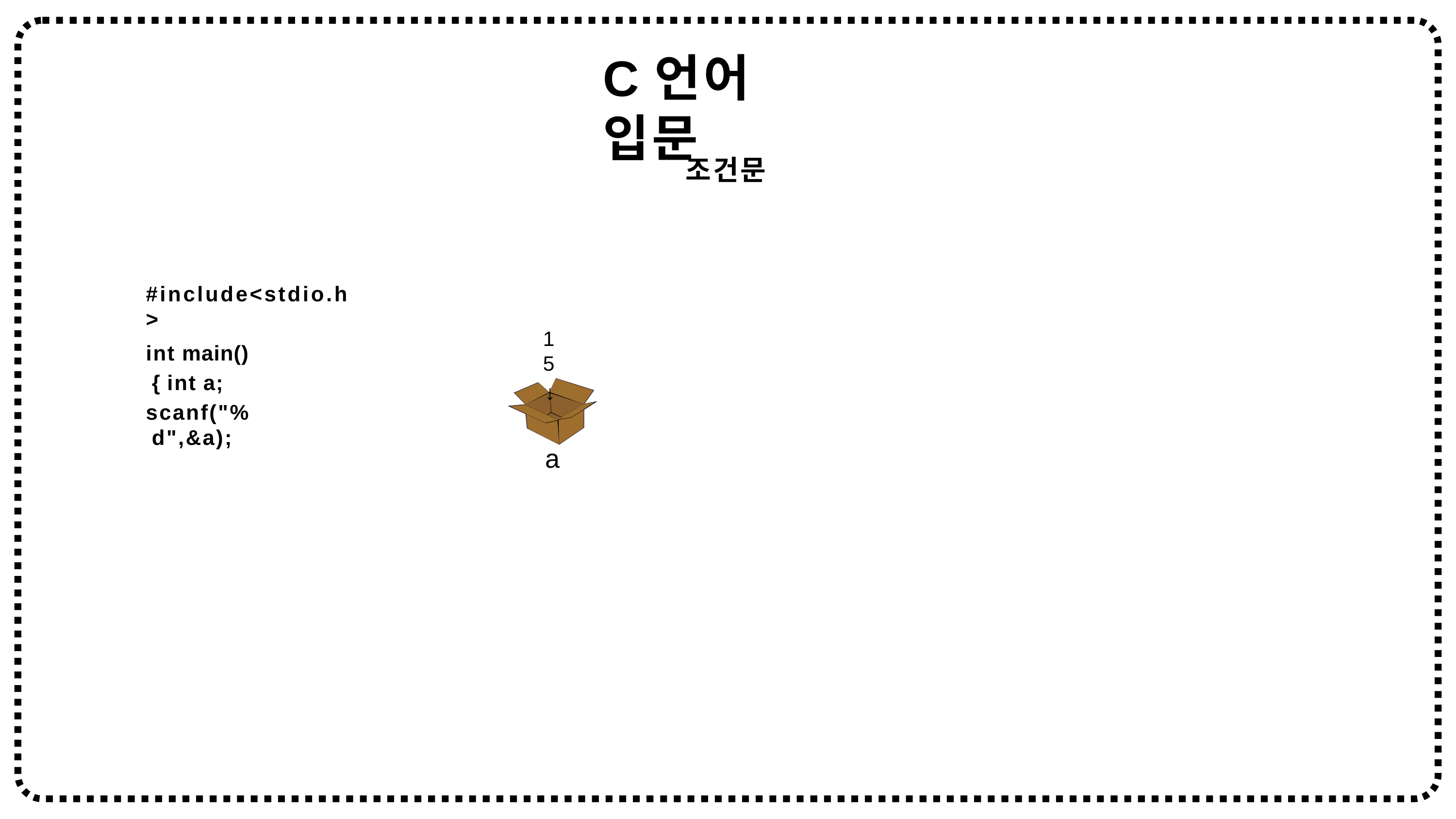

# C언어 입문
조건문
#include<stdio.h>
15
↓
int main(){ int a;
scanf("%d",&a);

a